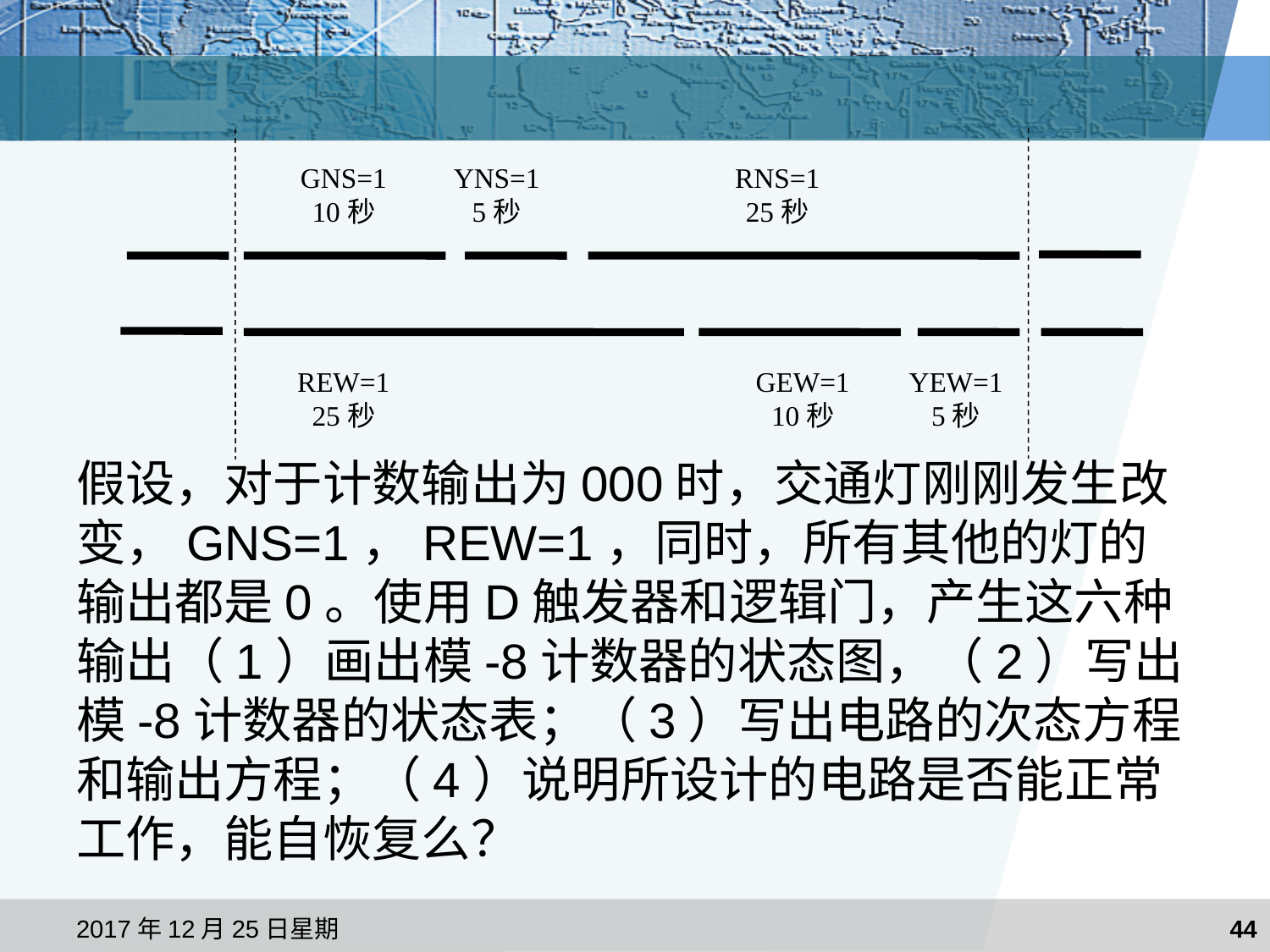

#

GNS=1
10秒
YNS=1
5秒
RNS=1
25秒

REW=1
25秒
GEW=1
10秒
YEW=1
5秒

假设，对于计数输出为000时，交通灯刚刚发生改变，GNS=1，REW=1，同时，所有其他的灯的输出都是0。使用D触发器和逻辑门，产生这六种输出（1）画出模-8计数器的状态图，（2）写出模-8计数器的状态表；（3）写出电路的次态方程和输出方程；（4）说明所设计的电路是否能正常工作，能自恢复么？

2017年12月25日星期一
44